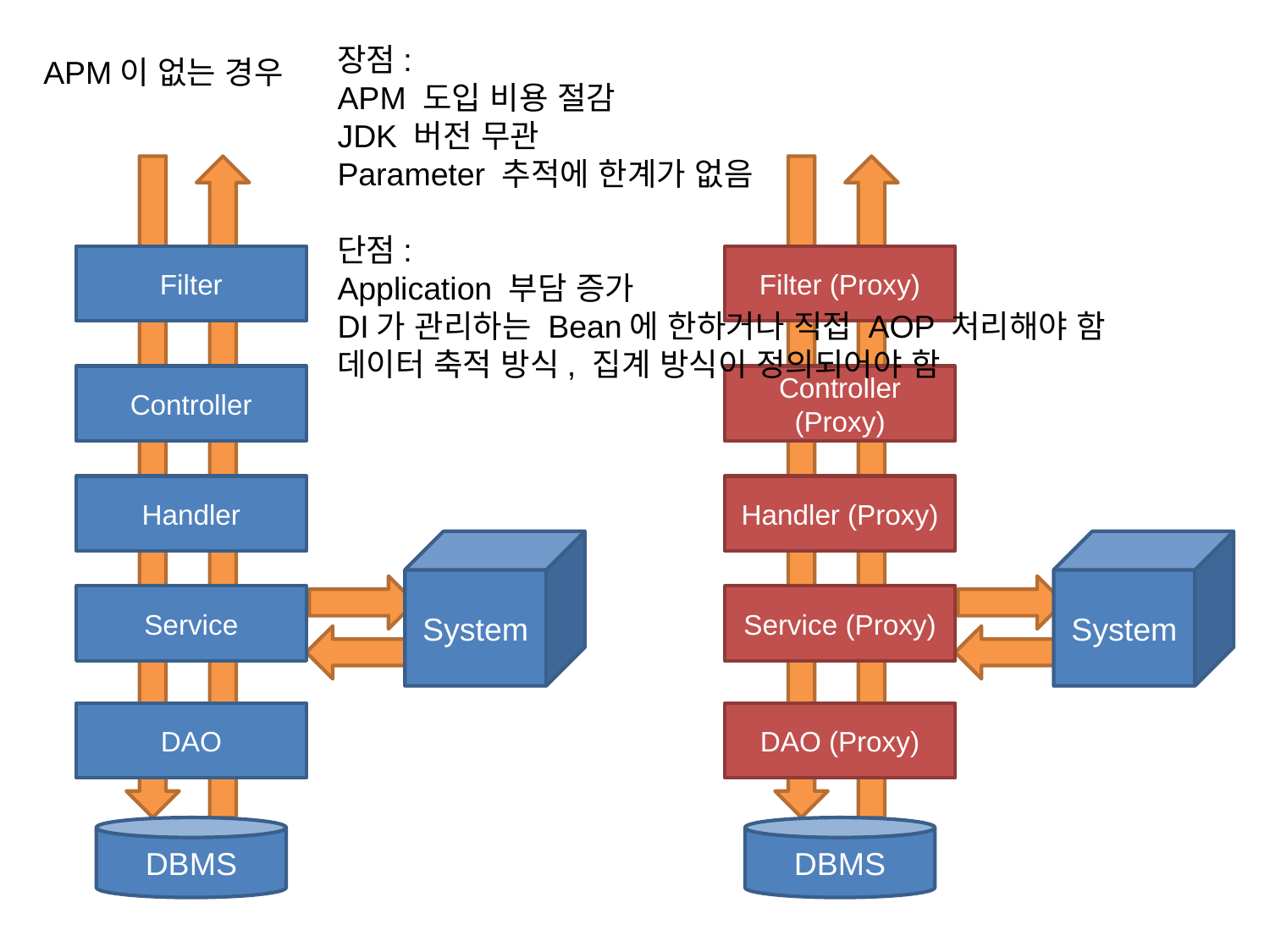

장점:
APM 도입 비용 절감
JDK 버전 무관
Parameter 추적에 한계가 없음

단점:
Application 부담 증가
DI가 관리하는 Bean에 한하거나 직접 AOP 처리해야 함
데이터 축적 방식, 집계 방식이 정의되어야 함

APM이 없는 경우

Filter
Filter (Proxy)
Controller
Controller (Proxy)
Handler
Handler (Proxy)
System
System

Service
Service (Proxy)

DAO
DAO (Proxy)
DBMS
DBMS